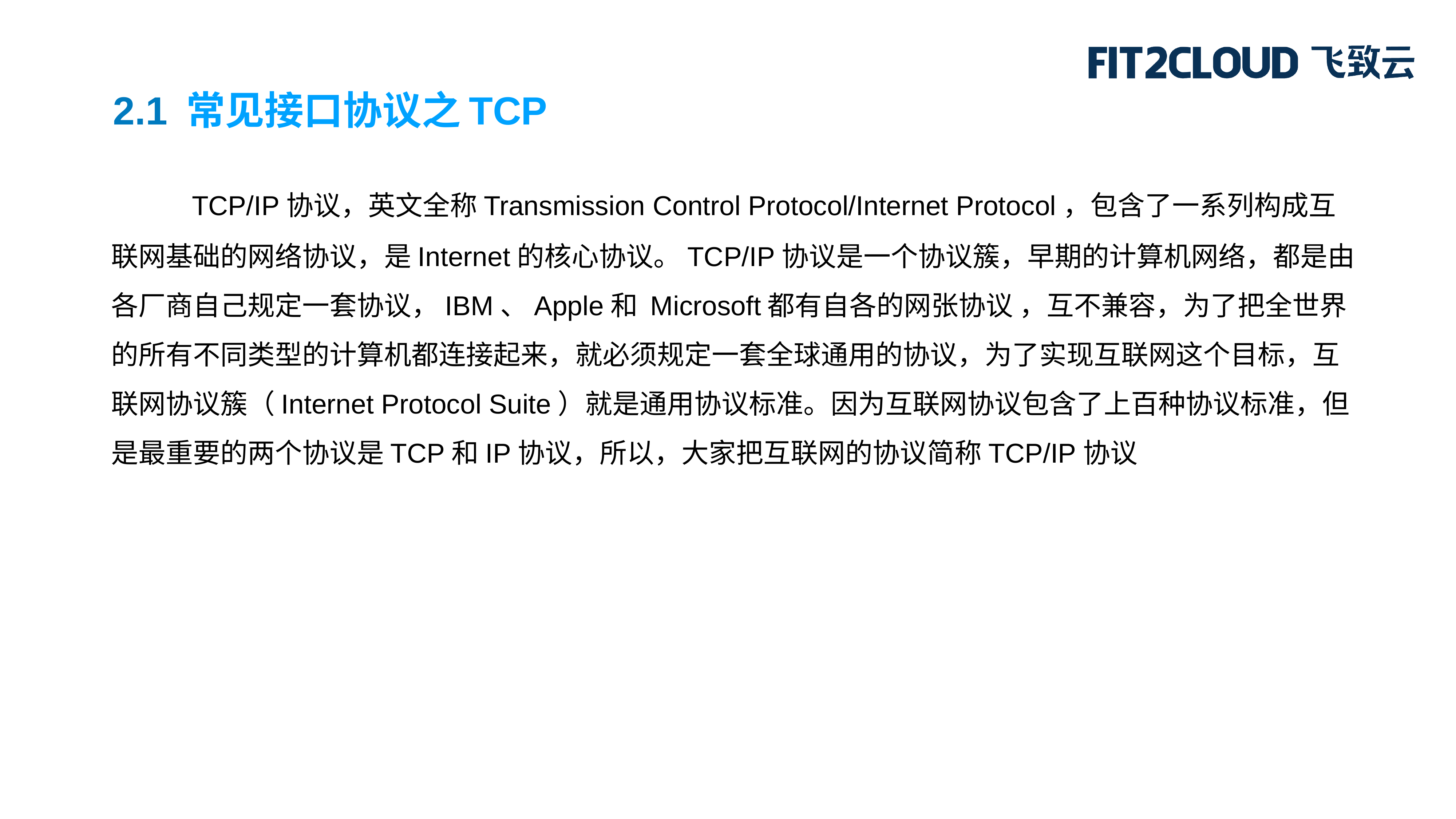

2.1 常见接口协议之TCP
        TCP/IP协议，英文全称Transmission Control Protocol/Internet Protocol，包含了一系列构成互联网基础的网络协议，是Internet的核心协议。TCP/IP协议是一个协议簇，早期的计算机网络，都是由各厂商自己规定一套协议，IBM、Apple和 Microsoft都有自各的网张协议 ，互不兼容，为了把全世界的所有不同类型的计算机都连接起来，就必须规定一套全球通用的协议，为了实现互联网这个目标，互联网协议簇（Internet Protocol Suite）就是通用协议标准。因为互联网协议包含了上百种协议标准，但是最重要的两个协议是TCP和IP协议，所以，大家把互联网的协议简称TCP/IP协议